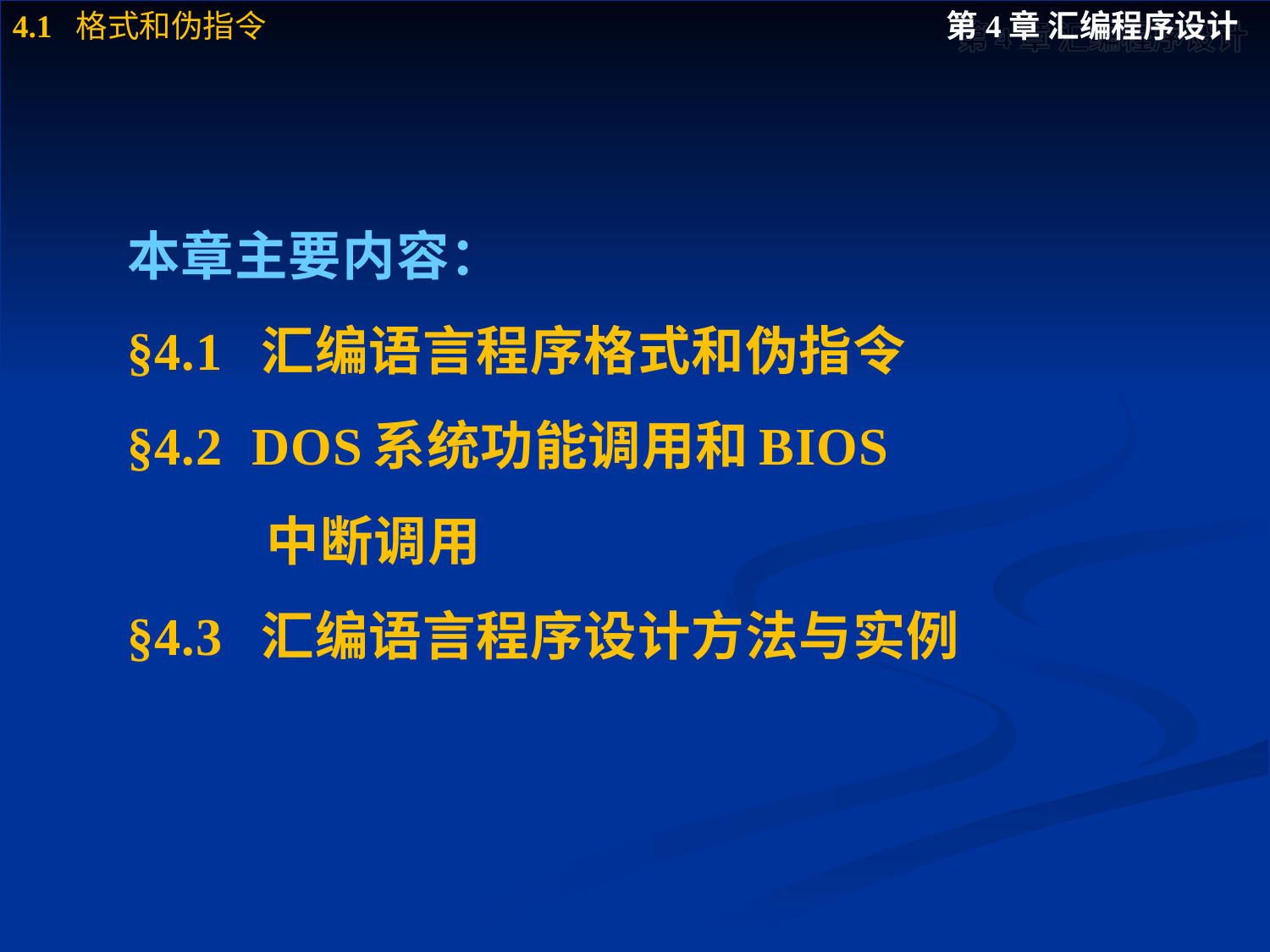

本章主要内容：
§4.1  汇编语言程序格式和伪指令
§4.2  DOS系统功能调用和BIOS
          中断调用
§4.3  汇编语言程序设计方法与实例